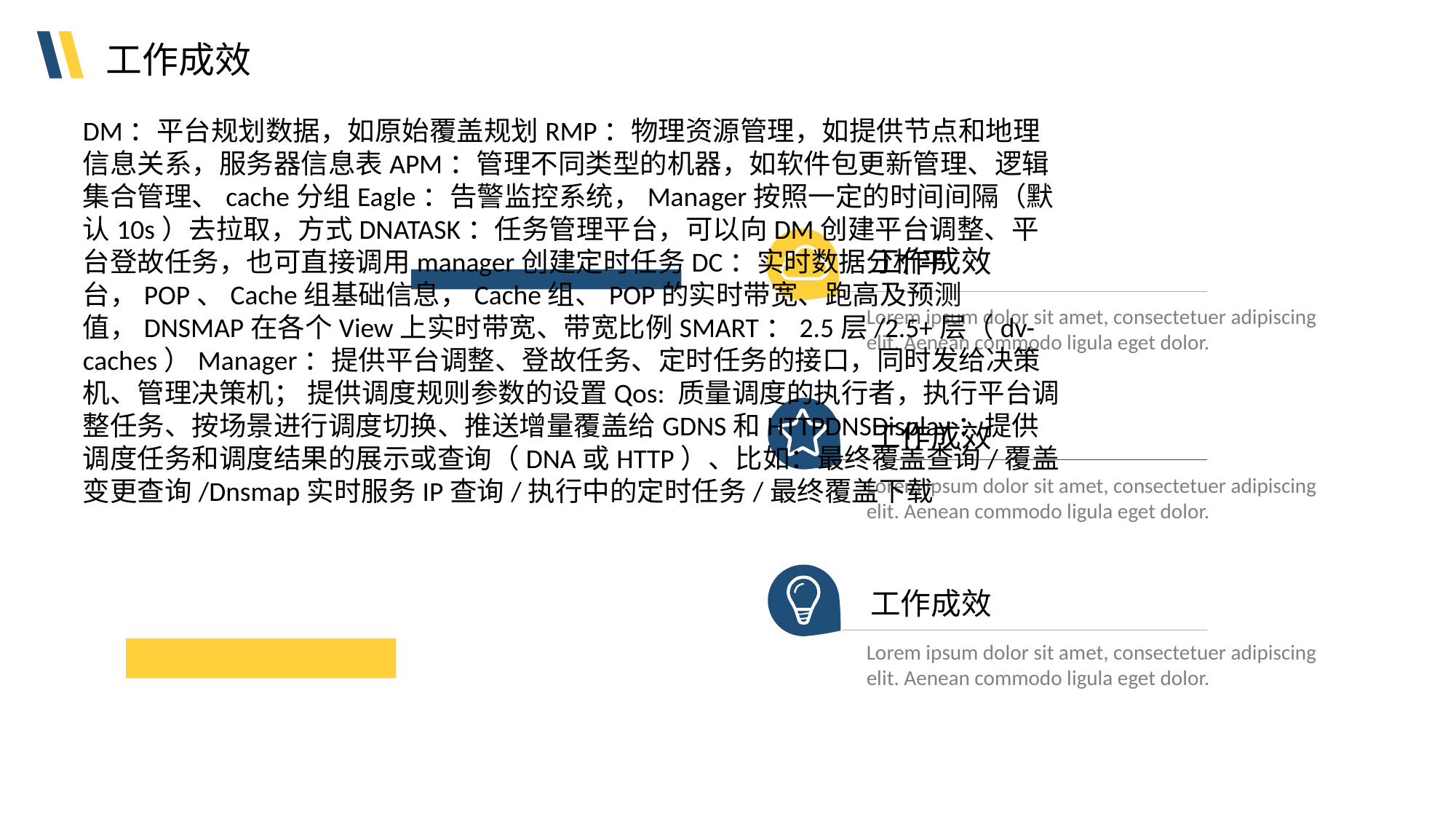

工作成效
DM：平台规划数据，如原始覆盖规划RMP：物理资源管理，如提供节点和地理信息关系，服务器信息表APM：管理不同类型的机器，如软件包更新管理、逻辑集合管理、cache分组Eagle：告警监控系统，Manager按照一定的时间间隔（默认10s）去拉取，方式DNATASK：任务管理平台，可以向DM创建平台调整、平台登故任务，也可直接调用manager创建定时任务DC：实时数据分析平台，POP、Cache组基础信息，Cache组、POP的实时带宽、跑高及预测值，DNSMAP在各个View上实时带宽、带宽比例SMART：2.5层/2.5+层（dv-caches）Manager：提供平台调整、登故任务、定时任务的接口，同时发给决策机、管理决策机； 提供调度规则参数的设置Qos: 质量调度的执行者，执行平台调整任务、按场景进行调度切换、推送增量覆盖给GDNS和HTTPDNSDisplay：提供调度任务和调度结果的展示或查询（DNA或HTTP）、比如：最终覆盖查询/覆盖变更查询/Dnsmap实时服务IP查询/执行中的定时任务/最终覆盖下载

工作成效

Lorem ipsum dolor sit amet, consectetuer adipiscing elit. Aenean commodo ligula eget dolor.

工作成效
Lorem ipsum dolor sit amet, consectetuer adipiscing elit. Aenean commodo ligula eget dolor.

工作成效
Lorem ipsum dolor sit amet, consectetuer adipiscing elit. Aenean commodo ligula eget dolor.